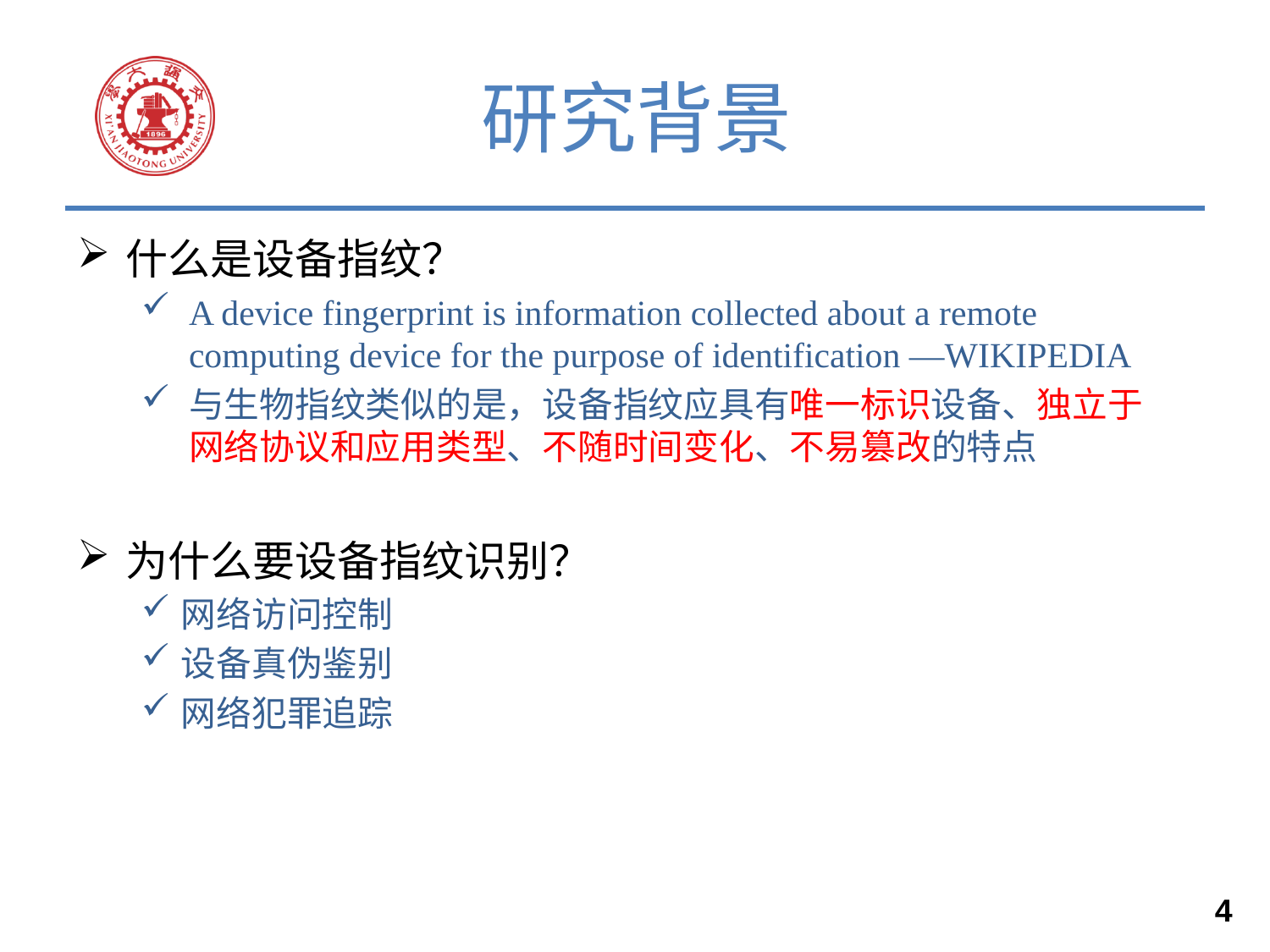

# 研究背景
什么是设备指纹？
A device fingerprint is information collected about a remote computing device for the purpose of identification —WIKIPEDIA
与生物指纹类似的是，设备指纹应具有唯一标识设备、独立于网络协议和应用类型、不随时间变化、不易篡改的特点

为什么要设备指纹识别？
网络访问控制
设备真伪鉴别
网络犯罪追踪
1
4